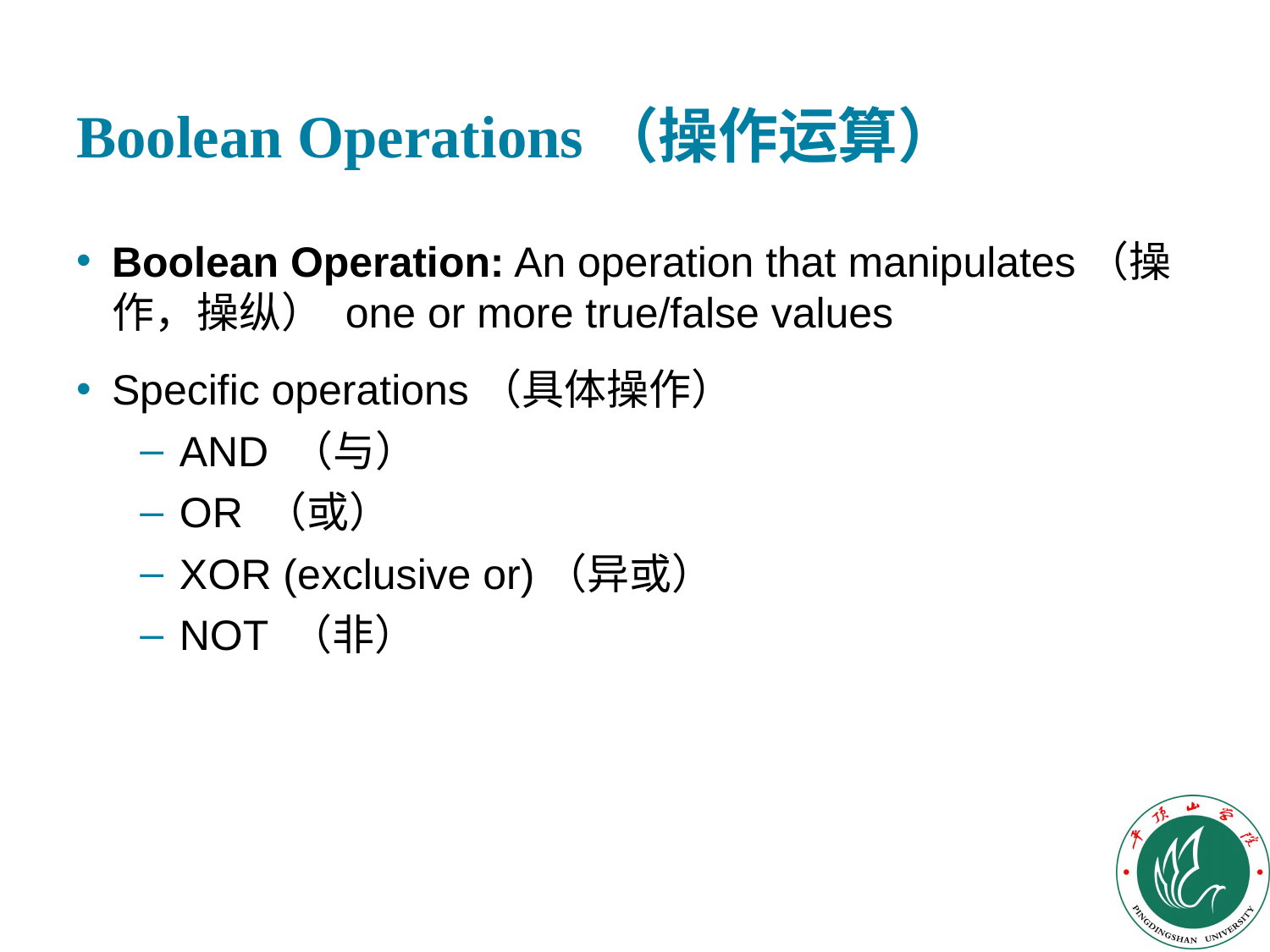

# Boolean Operations（操作运算）
Boolean Operation: An operation that manipulates（操作，操纵） one or more true/false values
Specific operations（具体操作）
AND （与）
OR （或）
X OR (exclusive or)（异或）
NOT （非）